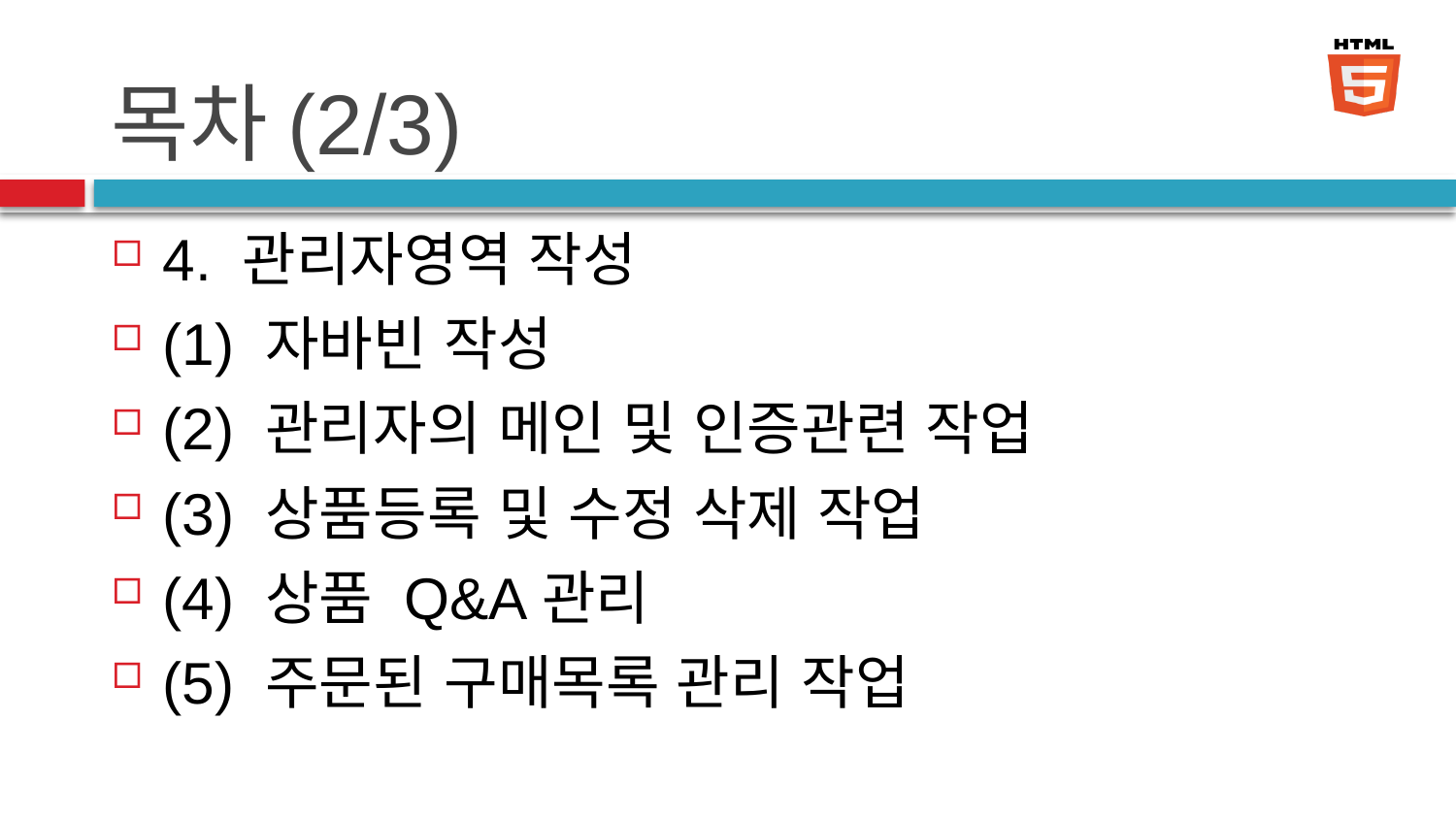

# 목차(2/3)
4. 관리자영역 작성
(1) 자바빈 작성
(2) 관리자의 메인 및 인증관련 작업
(3) 상품등록 및 수정 삭제 작업
(4) 상품 Q&A관리
(5) 주문된 구매목록 관리 작업